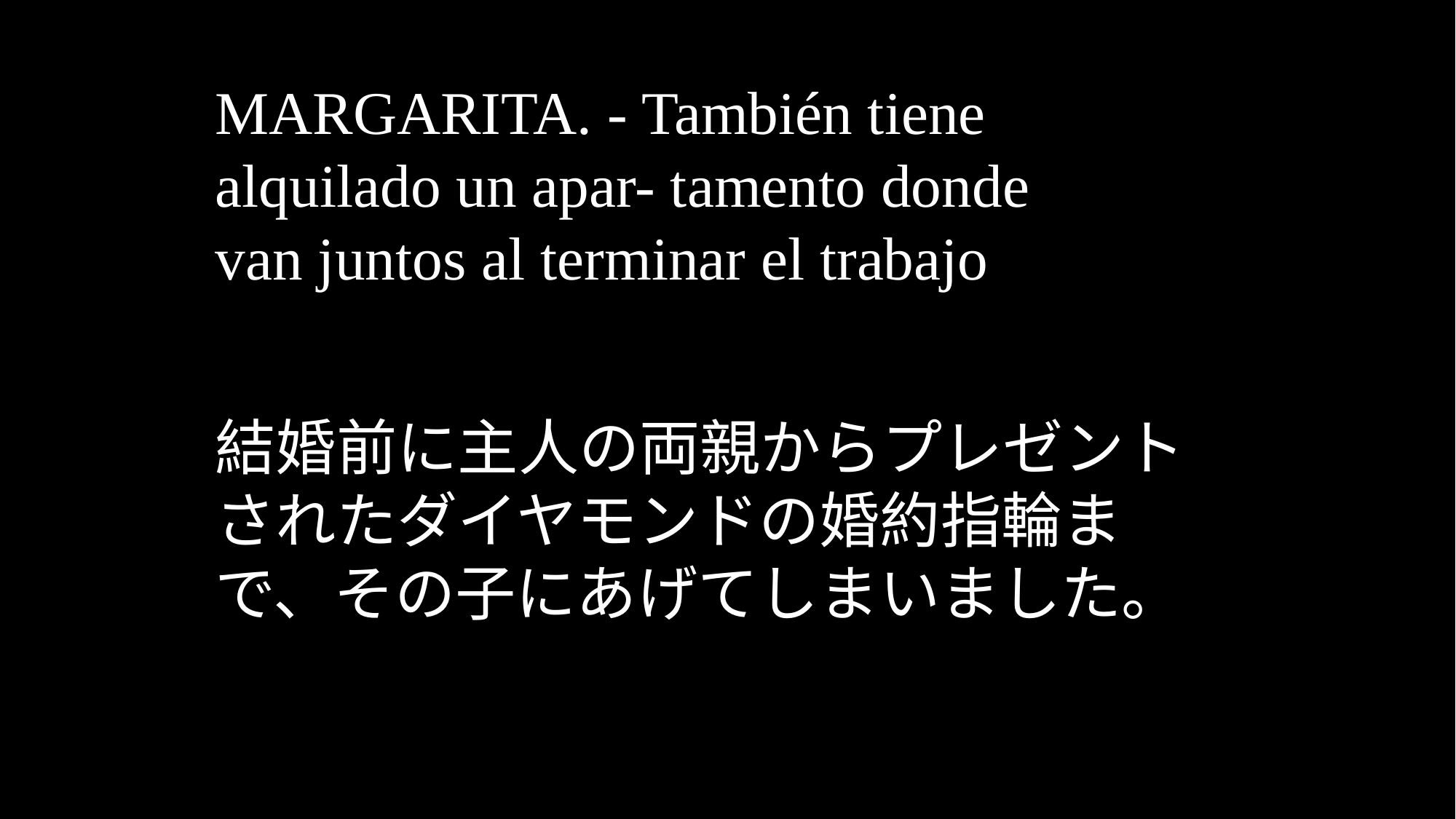

MARGARITA. - También tiene alquilado un apar- tamento donde van juntos al terminar el trabajo

結婚前に主人の両親からプレゼントされたダイヤモンドの婚約指輪まで、その子にあげてしまいました。